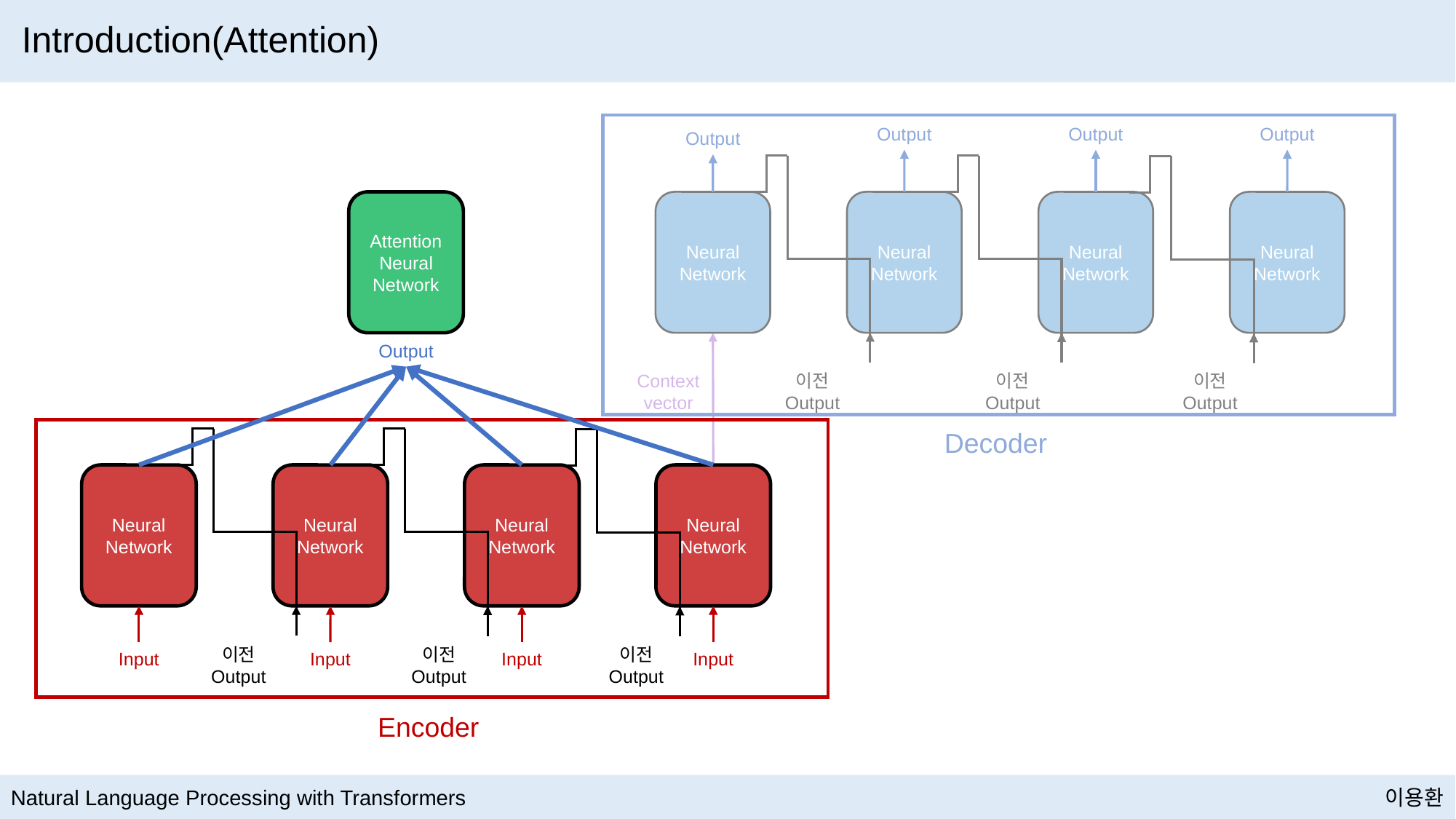

# Introduction(Attention)

Decoder
Output
Output
Output
Output
Attention
Neural
Network
Output
Neural
Network
Neural
Network
Neural
Network
Neural
Network
Context
vector
이전
Output
이전
Output
이전
Output

Neural
Network
Neural
Network
Neural
Network
Neural
Network
이전
Output
이전
Output
이전
Output
Input
Input
Input
Input
Encoder